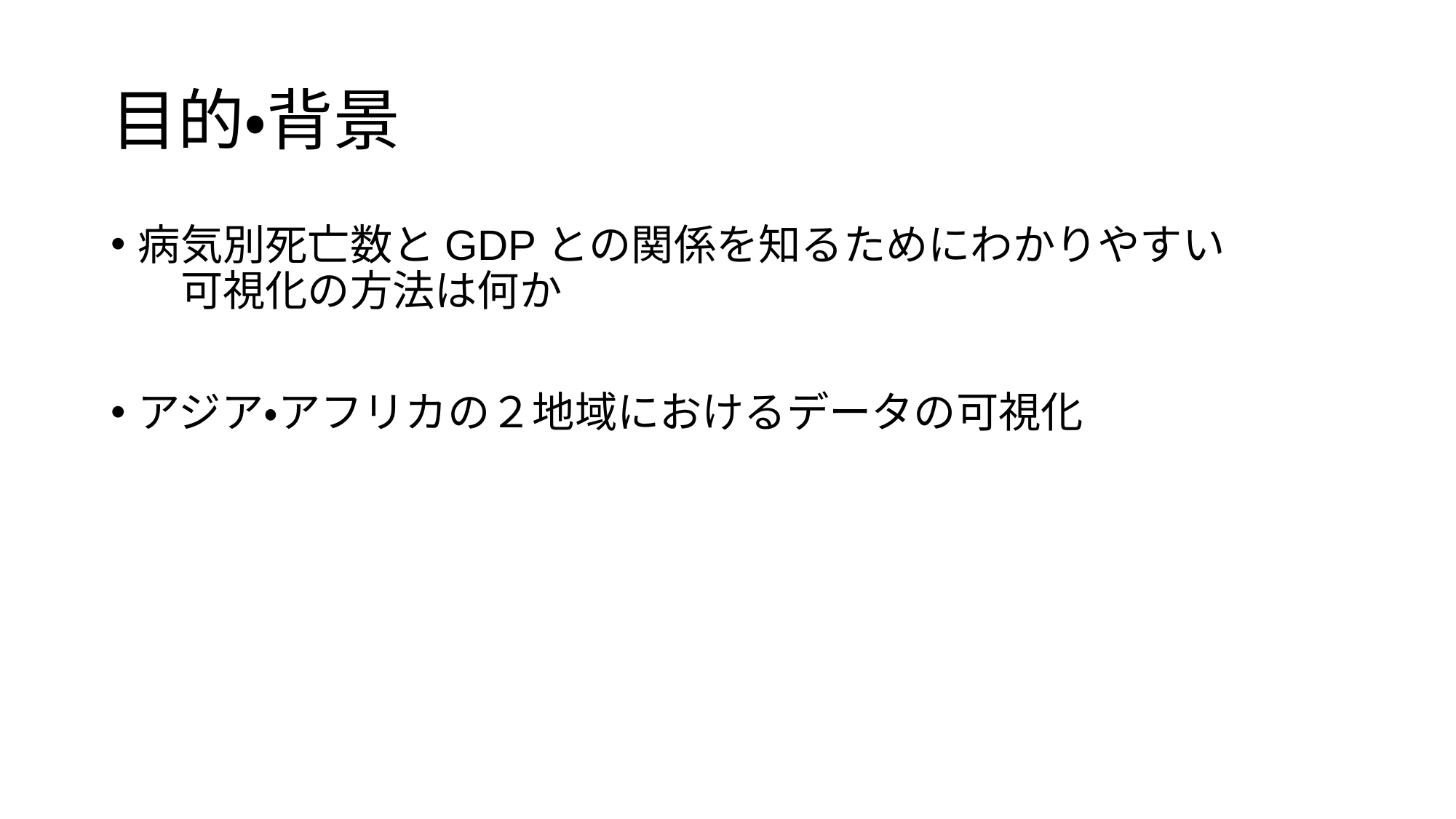

# 目的・背景
病気別死亡数とGDPとの関係を知るためにわかりやすい　　　可視化の方法は何か

アジア・アフリカの２地域におけるデータの可視化